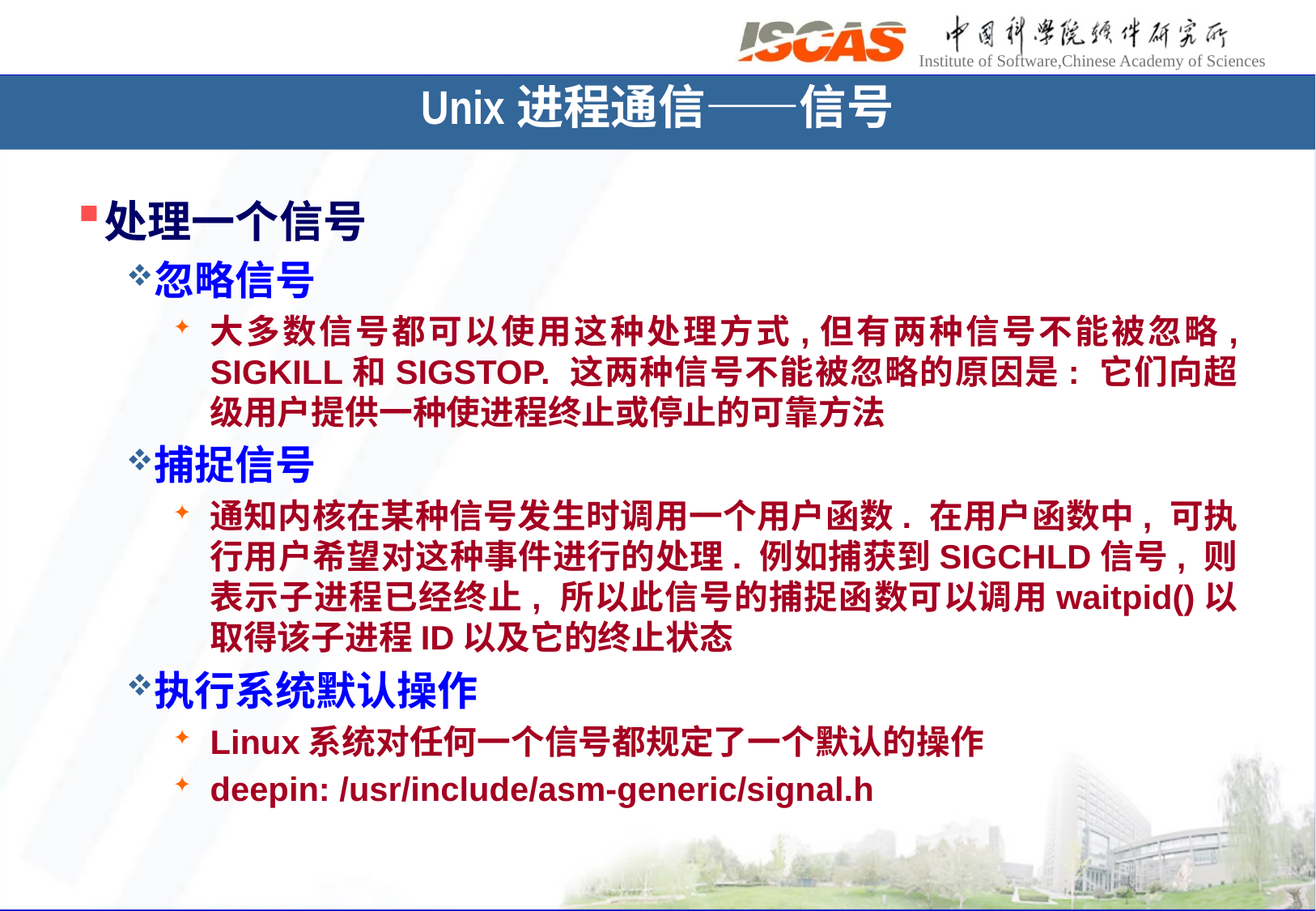

Unix进程通信——信号
处理一个信号
忽略信号
大多数信号都可以使用这种处理方式,但有两种信号不能被忽略, SIGKILL和SIGSTOP. 这两种信号不能被忽略的原因是: 它们向超级用户提供一种使进程终止或停止的可靠方法
捕捉信号
通知内核在某种信号发生时调用一个用户函数. 在用户函数中, 可执行用户希望对这种事件进行的处理. 例如捕获到SIGCHLD信号, 则表示子进程已经终止, 所以此信号的捕捉函数可以调用waitpid()以取得该子进程ID以及它的终止状态
执行系统默认操作
Linux系统对任何一个信号都规定了一个默认的操作
deepin: /usr/include/asm-generic/signal.h